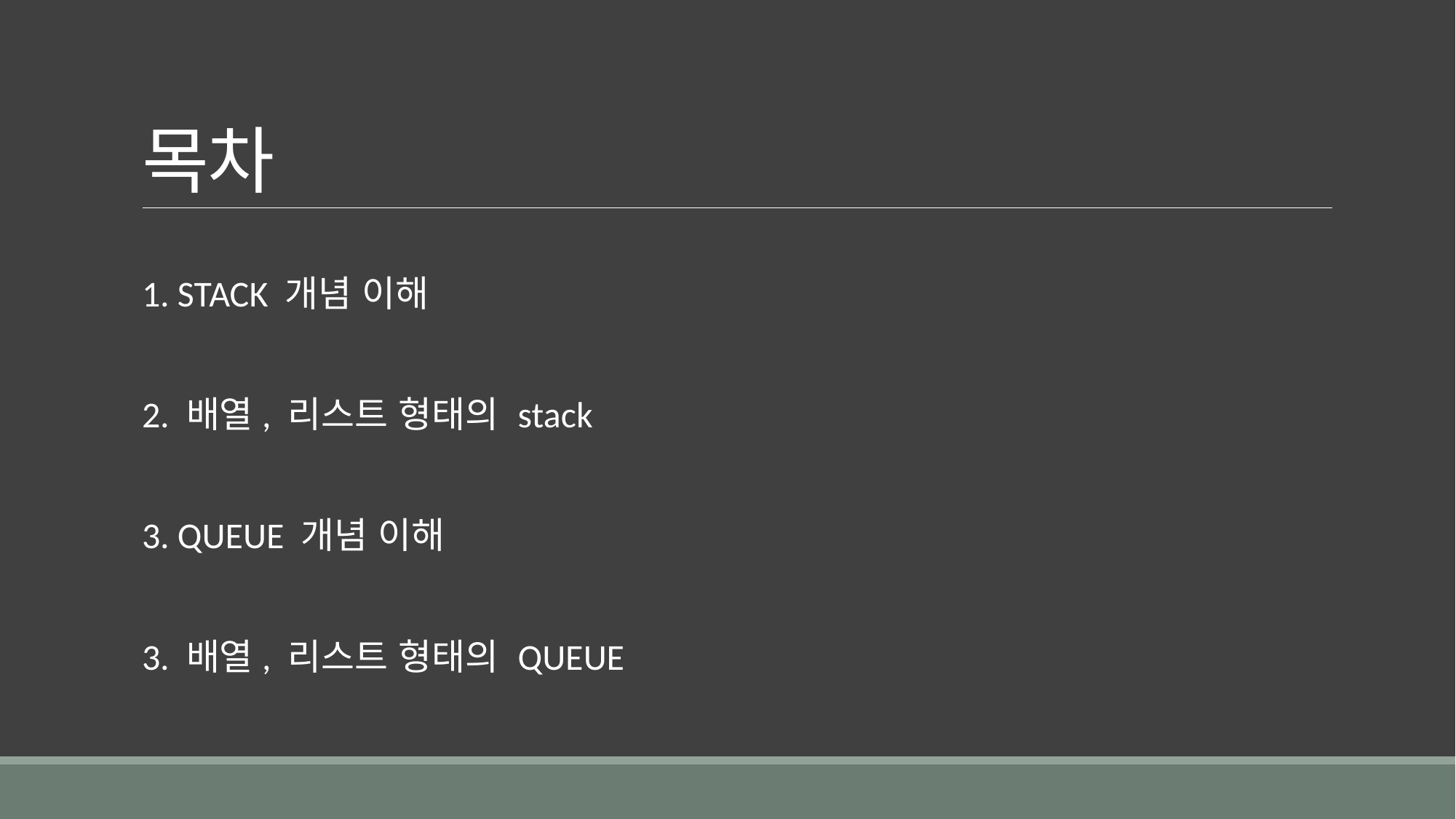

# 목차
1. STACK 개념 이해

2. 배열, 리스트 형태의 stack

3. QUEUE 개념 이해

3. 배열, 리스트 형태의 QUEUE